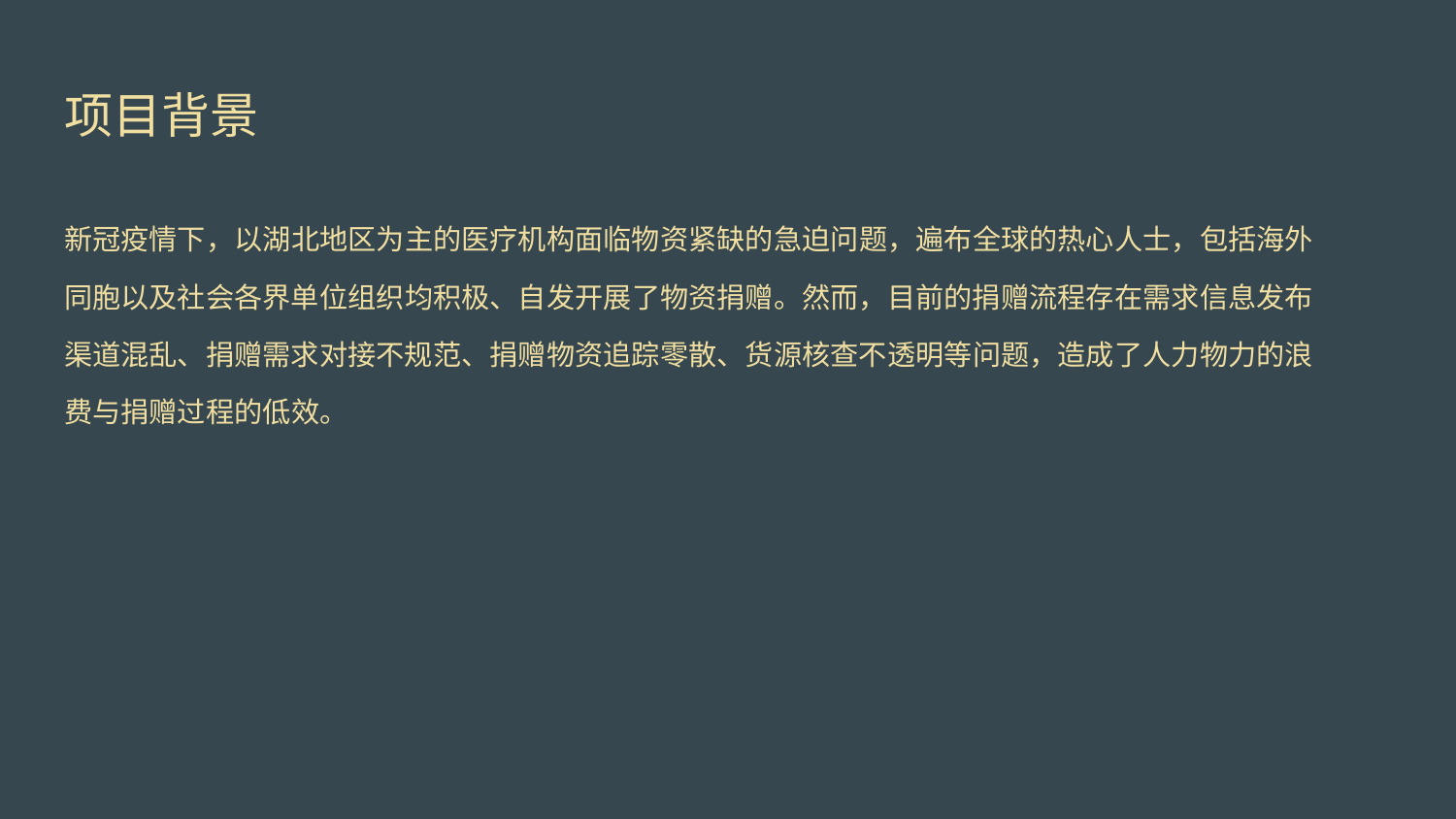

# 项目背景
新冠疫情下，以湖北地区为主的医疗机构面临物资紧缺的急迫问题，遍布全球的热心人士，包括海外同胞以及社会各界单位组织均积极、自发开展了物资捐赠。然而，目前的捐赠流程存在需求信息发布渠道混乱、捐赠需求对接不规范、捐赠物资追踪零散、货源核查不透明等问题，造成了人力物力的浪费与捐赠过程的低效。